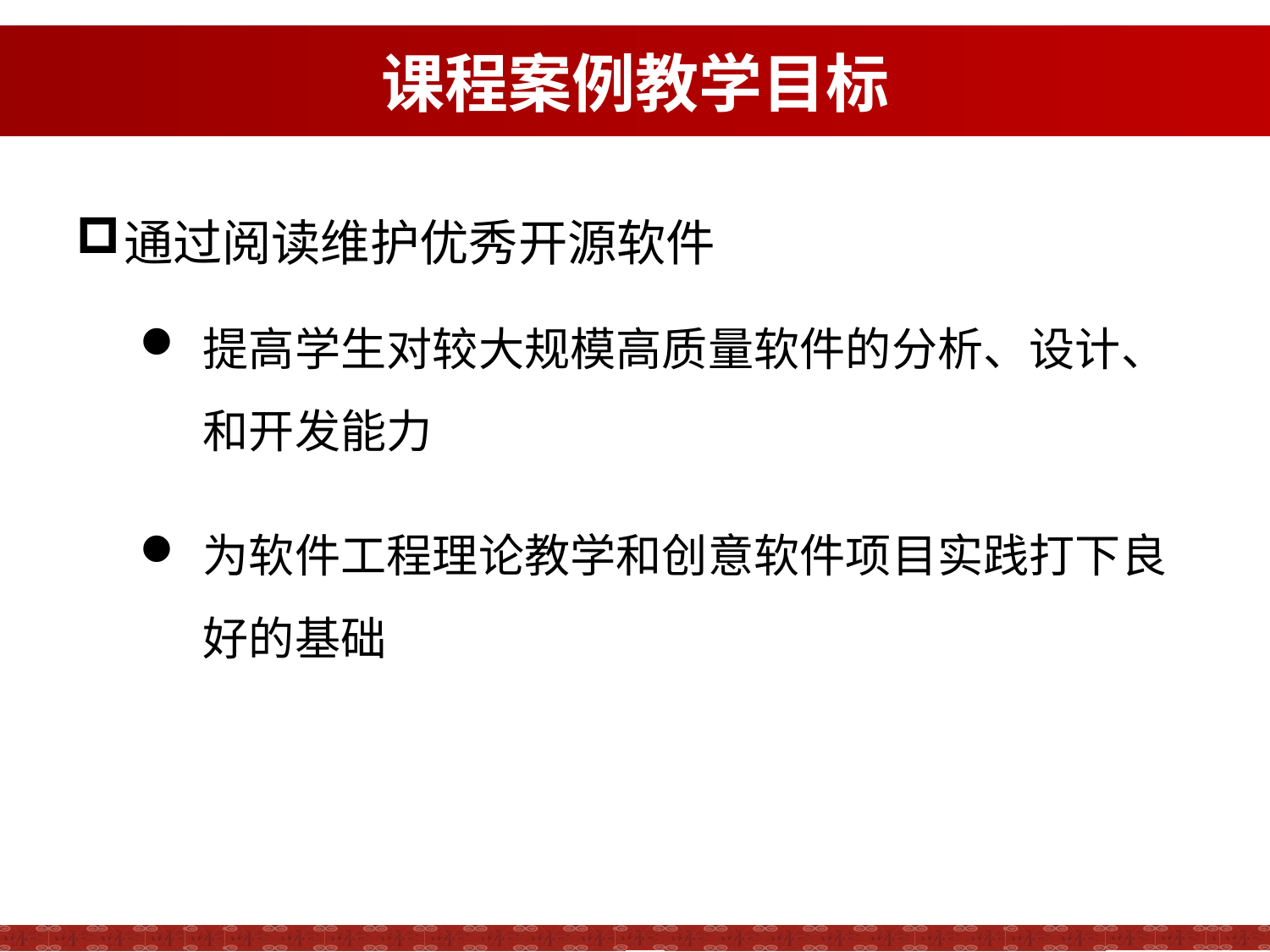

# 课程案例教学目标
通过阅读维护优秀开源软件
提高学生对较大规模高质量软件的分析、设计、和开发能力
为软件工程理论教学和创意软件项目实践打下良好的基础